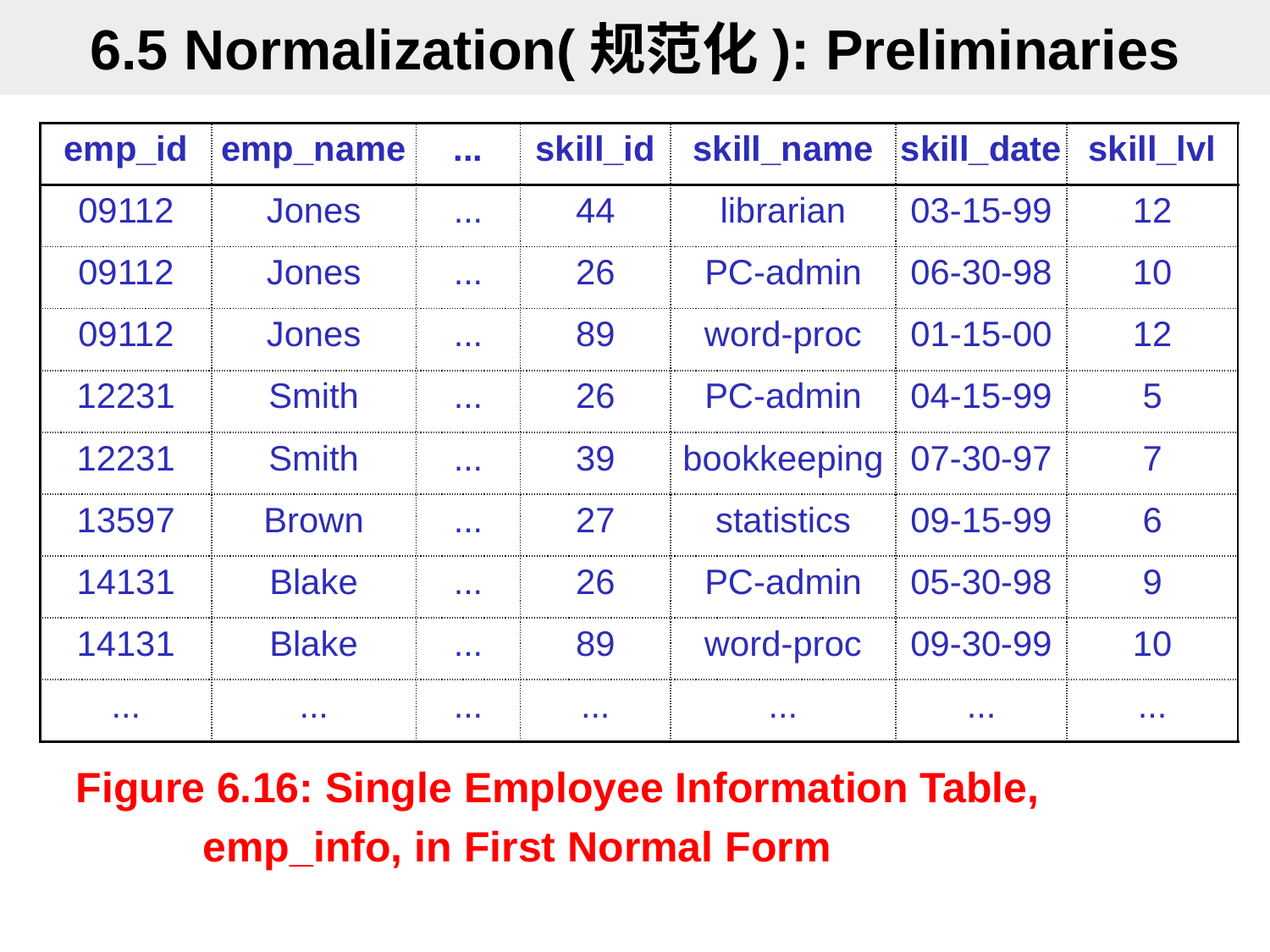

# 6.5 Normalization(规范化): Preliminaries
| emp\_id | emp\_name | ... | skill\_id | skill\_name | skill\_date | skill\_lvl |
| --- | --- | --- | --- | --- | --- | --- |
| 09112 | Jones | ... | 44 | librarian | 03-15-99 | 12 |
| 09112 | Jones | ... | 26 | PC-admin | 06-30-98 | 10 |
| 09112 | Jones | ... | 89 | word-proc | 01-15-00 | 12 |
| 12231 | Smith | ... | 26 | PC-admin | 04-15-99 | 5 |
| 12231 | Smith | ... | 39 | bookkeeping | 07-30-97 | 7 |
| 13597 | Brown | ... | 27 | statistics | 09-15-99 | 6 |
| 14131 | Blake | ... | 26 | PC-admin | 05-30-98 | 9 |
| 14131 | Blake | ... | 89 | word-proc | 09-30-99 | 10 |
| ... | ... | ... | ... | ... | ... | ... |
Figure 6.16: Single Employee Information Table,
emp_info, in First Normal Form